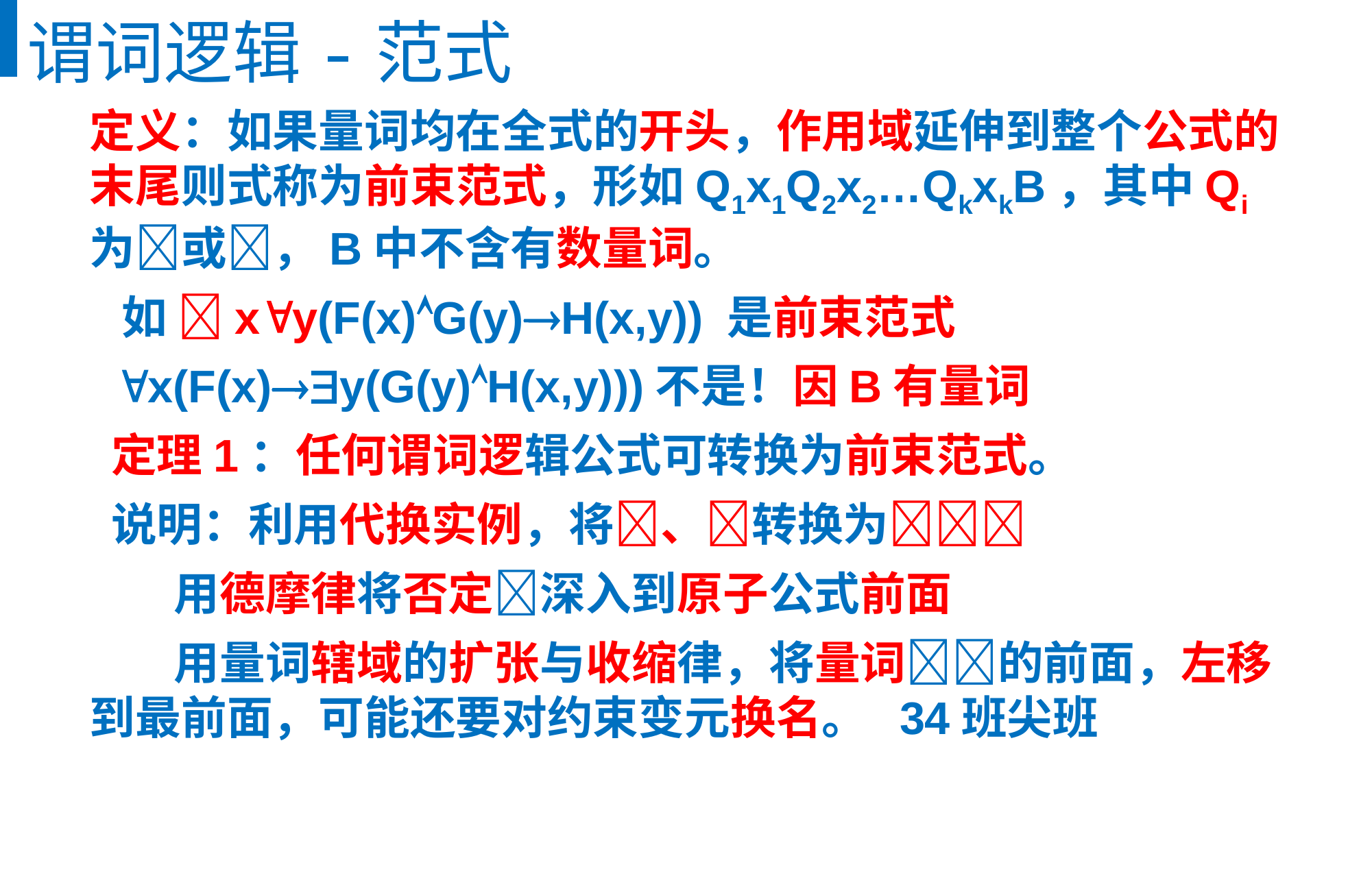

谓词逻辑-范式
定义：如果量词均在全式的开头，作用域延伸到整个公式的末尾则式称为前束范式，形如Q1x1Q2x2…QkxkB，其中Qi为∀或∃，B中不含有数量词。
  如 ∀x∀y(F(x)∧G(y)→H(x,y)) 是前束范式
  ∀x(F(x)→∃y(G(y)∧H(x,y)))不是！因B有量词
 定理1：任何谓词逻辑公式可转换为前束范式。
 说明：利用代换实例，将→、↔转换为¬∨∧
       用德摩律将否定¬深入到原子公式前面
       用量词辖域的扩张与收缩律，将量词∨∧的前面，左移到最前面，可能还要对约束变元换名。  34班尖班